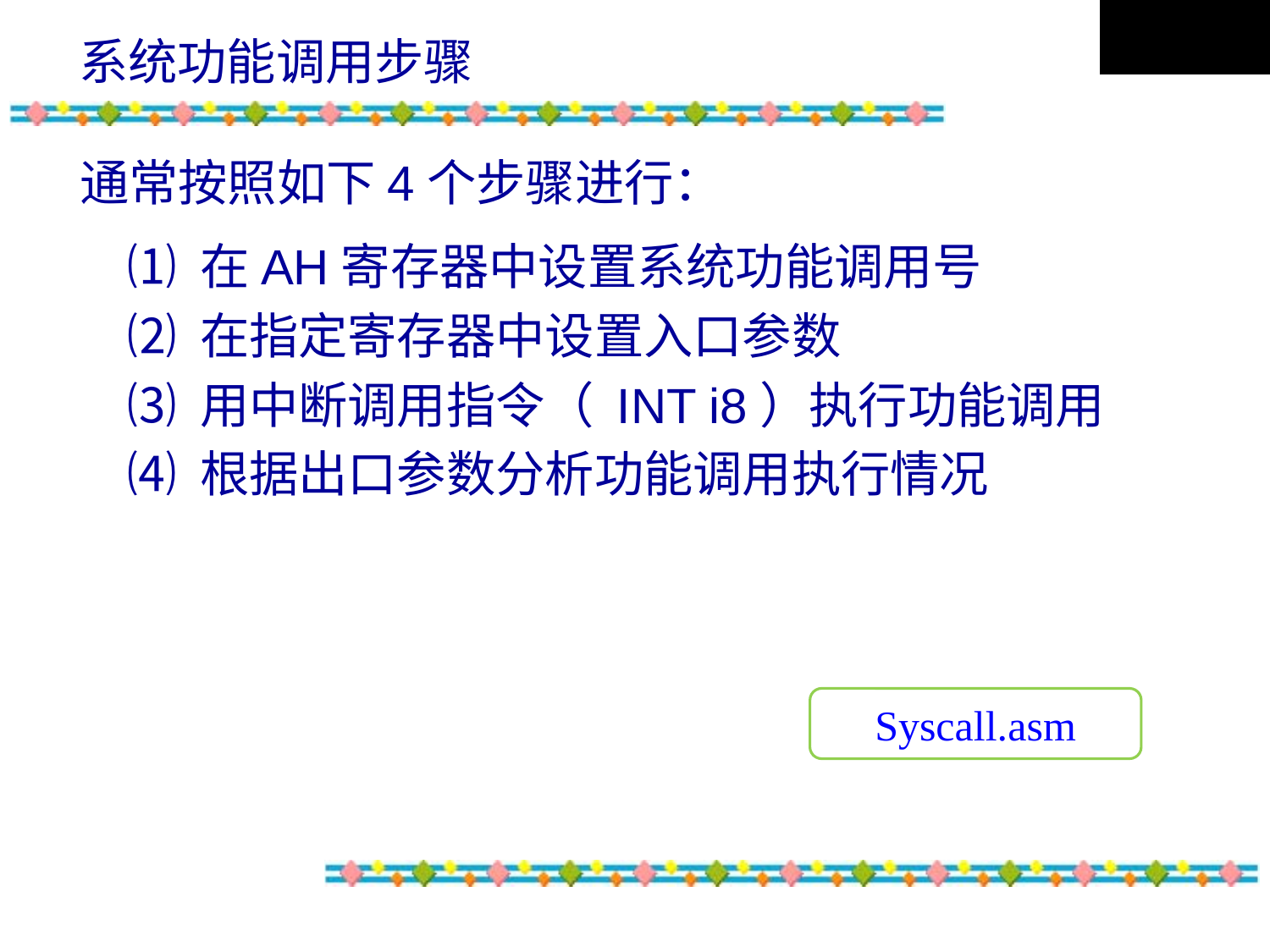

# 系统功能调用步骤
通常按照如下4个步骤进行：
	⑴ 在AH寄存器中设置系统功能调用号
	⑵ 在指定寄存器中设置入口参数
	⑶ 用中断调用指令（ INT i8）执行功能调用
	⑷ 根据出口参数分析功能调用执行情况
Syscall.asm